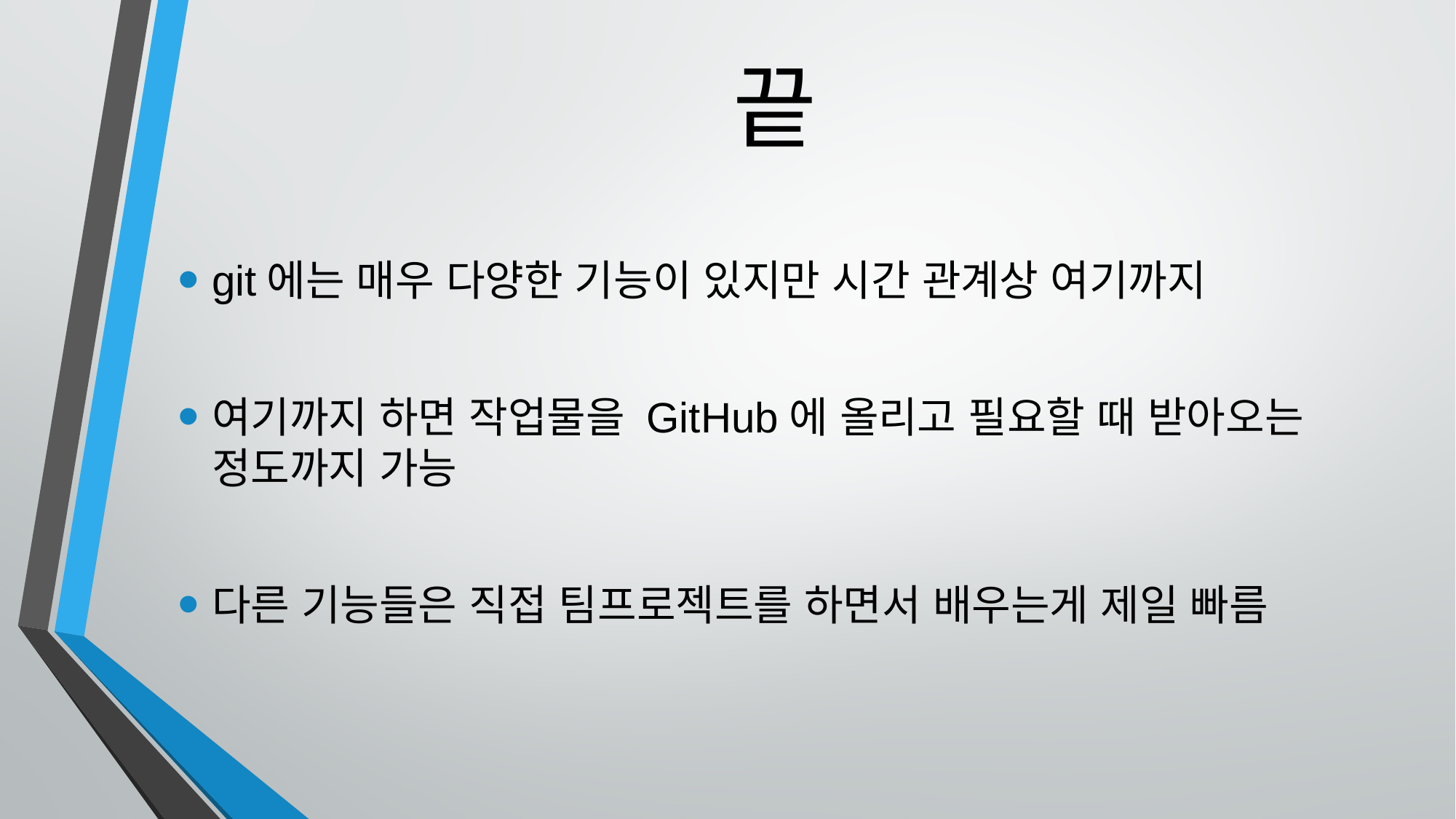

# 끝
git에는 매우 다양한 기능이 있지만 시간 관계상 여기까지

여기까지 하면 작업물을 GitHub에 올리고 필요할 때 받아오는 정도까지 가능

다른 기능들은 직접 팀프로젝트를 하면서 배우는게 제일 빠름